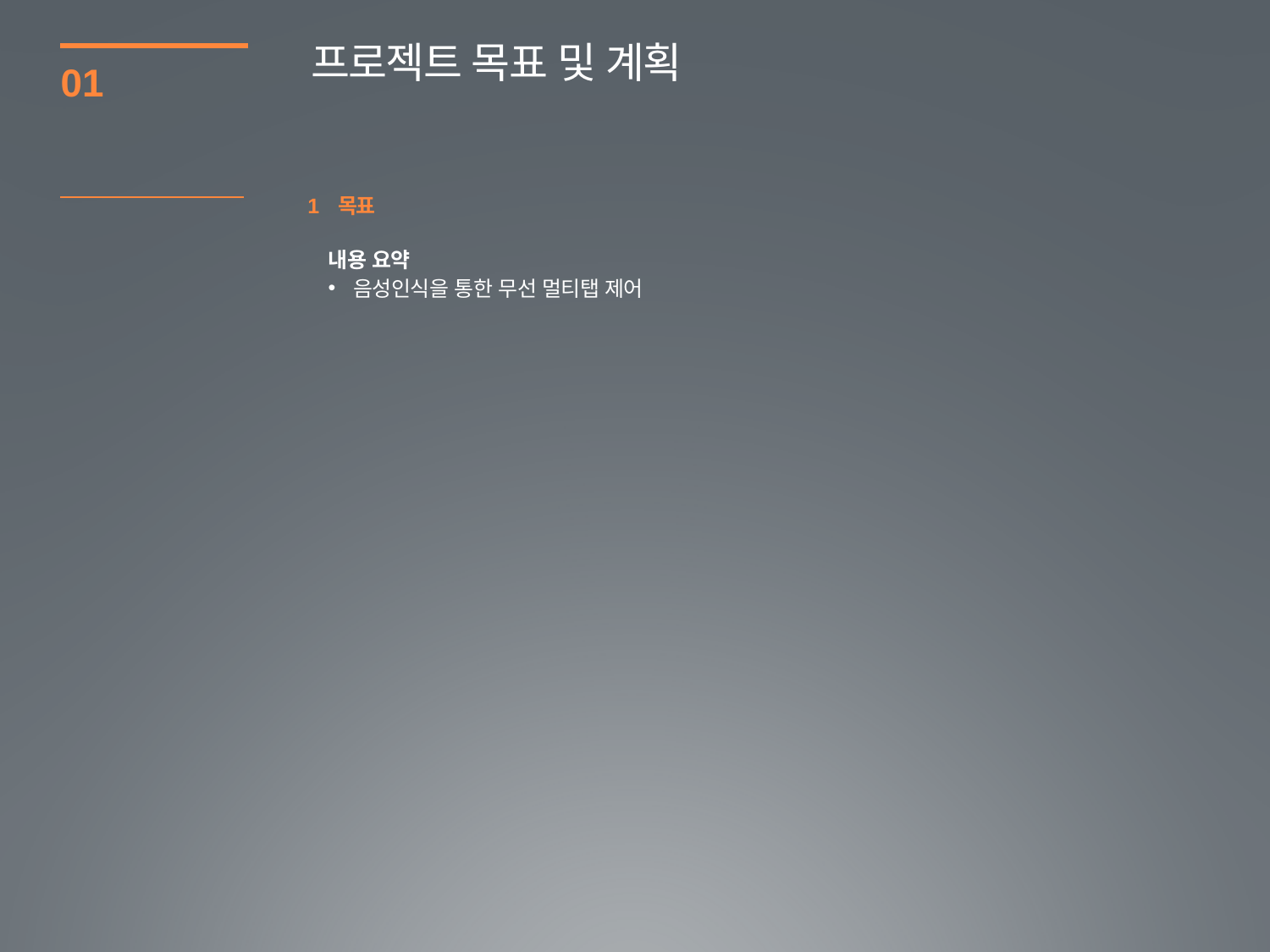

프로젝트 목표 및 계획
01
1   목표
내용 요약
음성인식을 통한 무선 멀티탭 제어